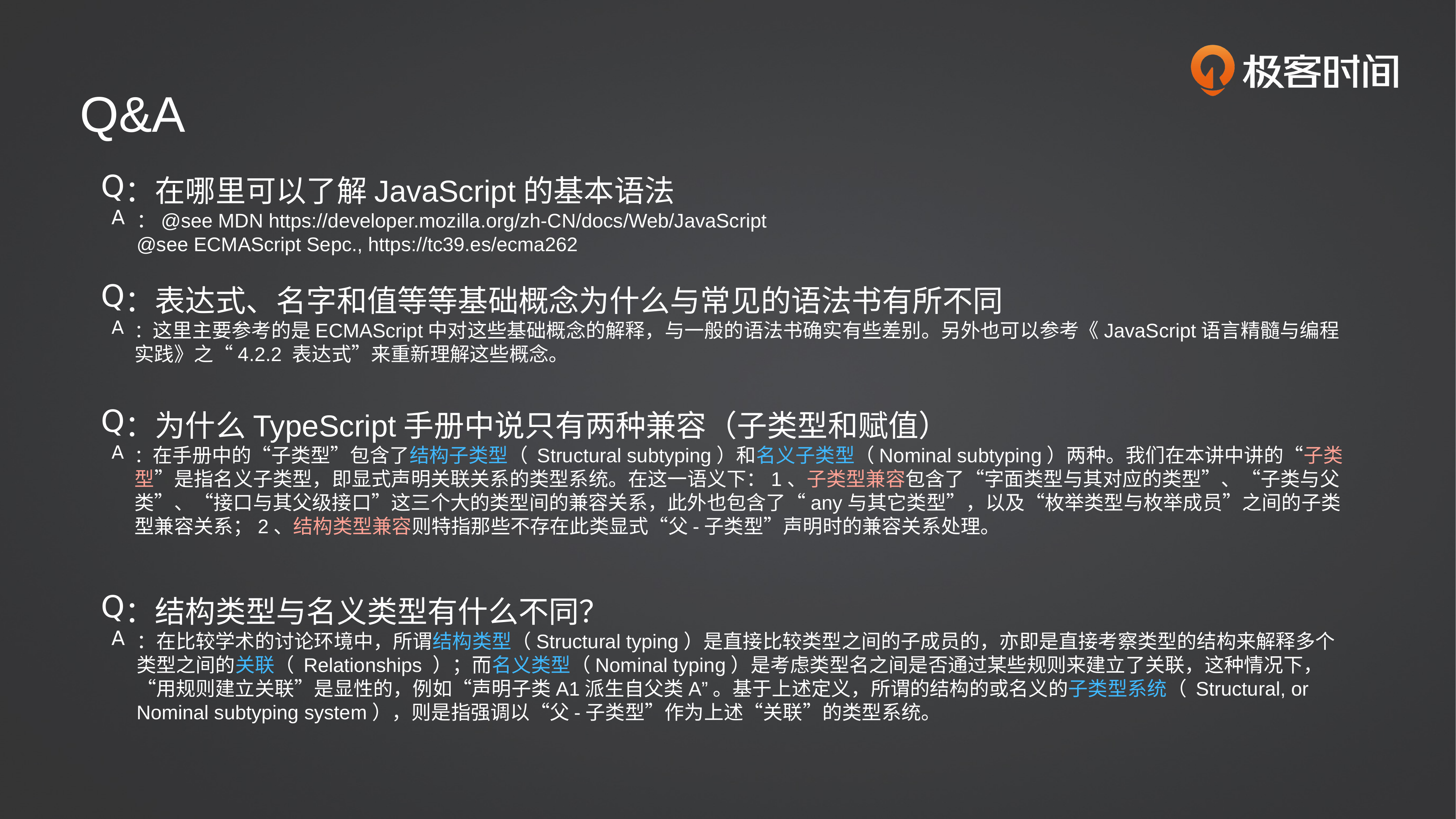

Q&A
：在哪里可以了解JavaScript的基本语法
：@see MDN https://developer.mozilla.org/zh-CN/docs/Web/JavaScript
@see ECMAScript Sepc., https://tc39.es/ecma262
：表达式、名字和值等等基础概念为什么与常见的语法书有所不同
：这里主要参考的是ECMAScript中对这些基础概念的解释，与一般的语法书确实有些差别。另外也可以参考《JavaScript语言精髓与编程实践》之“4.2.2 表达式”来重新理解这些概念。
：为什么TypeScript手册中说只有两种兼容（子类型和赋值）
：在手册中的“子类型”包含了结构子类型（ Structural subtyping）和名义子类型（Nominal subtyping）两种。我们在本讲中讲的“子类型”是指名义子类型，即显式声明关联关系的类型系统。在这一语义下：1、子类型兼容包含了“字面类型与其对应的类型”、“子类与父类”、“接口与其父级接口”这三个大的类型间的兼容关系，此外也包含了“any与其它类型”，以及“枚举类型与枚举成员”之间的子类型兼容关系；2、结构类型兼容则特指那些不存在此类显式“父-子类型”声明时的兼容关系处理。
：结构类型与名义类型有什么不同？
：在比较学术的讨论环境中，所谓结构类型（Structural typing）是直接比较类型之间的子成员的，亦即是直接考察类型的结构来解释多个类型之间的关联（ Relationships ）；而名义类型（Nominal typing）是考虑类型名之间是否通过某些规则来建立了关联，这种情况下，“用规则建立关联”是显性的，例如“声明子类A1派生自父类A”。基于上述定义，所谓的结构的或名义的子类型系统（ Structural, or Nominal subtyping system），则是指强调以“父-子类型”作为上述“关联”的类型系统。